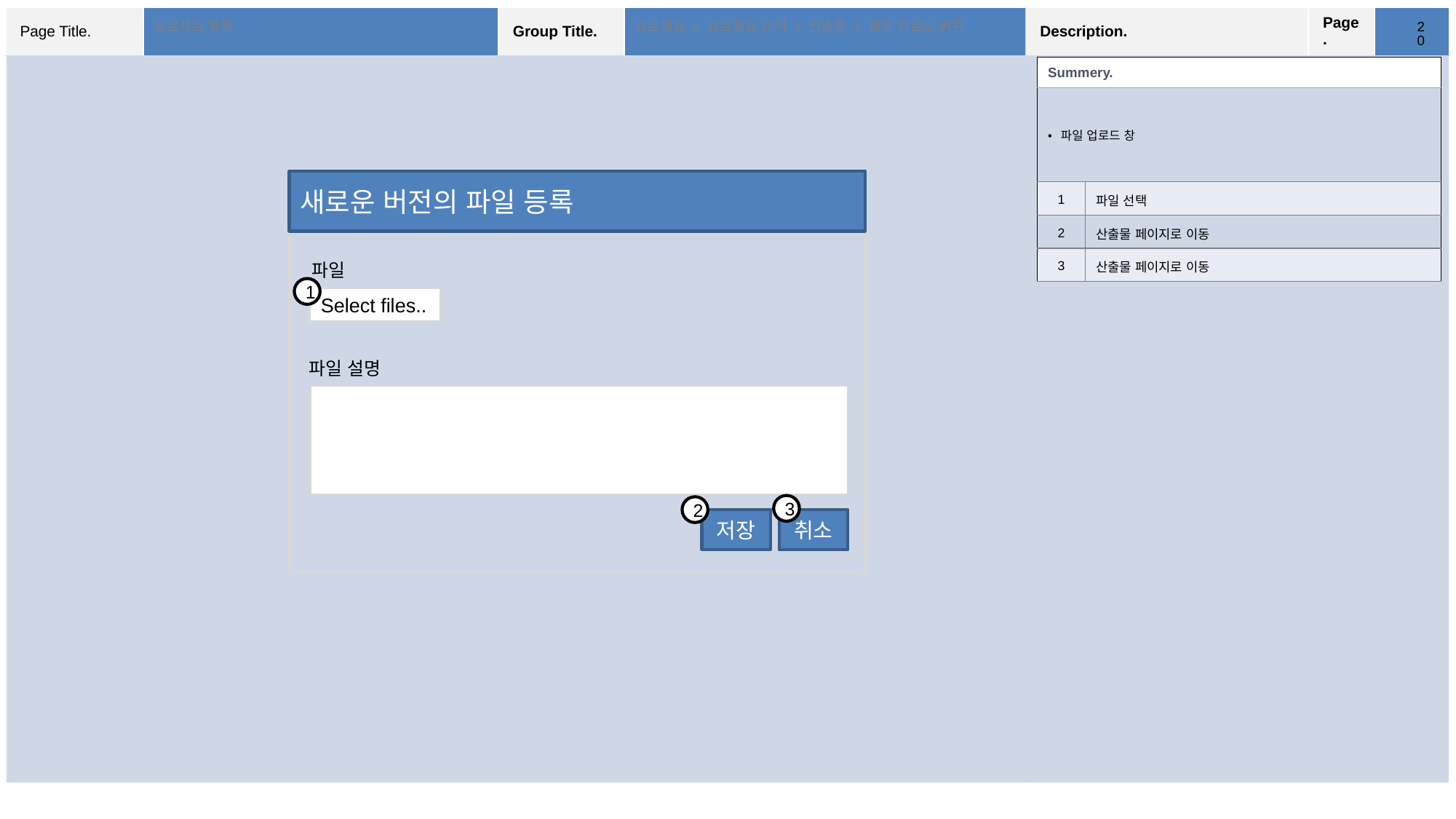

20
프로젝트 등록
프로젝트 > 프로젝트 센터 > 산출물 > 파일 업로드 버튼
| Summery. |  |
| --- | --- |
| 파일 업로드 창 |  |
| 1 | 파일 선택 |
| 2 | 산출물 페이지로 이동 |
| 3 | 산출물 페이지로 이동 |

새로운 버전의 파일 등록
파일
1
Select files..
파일 설명

3
2
저장
취소